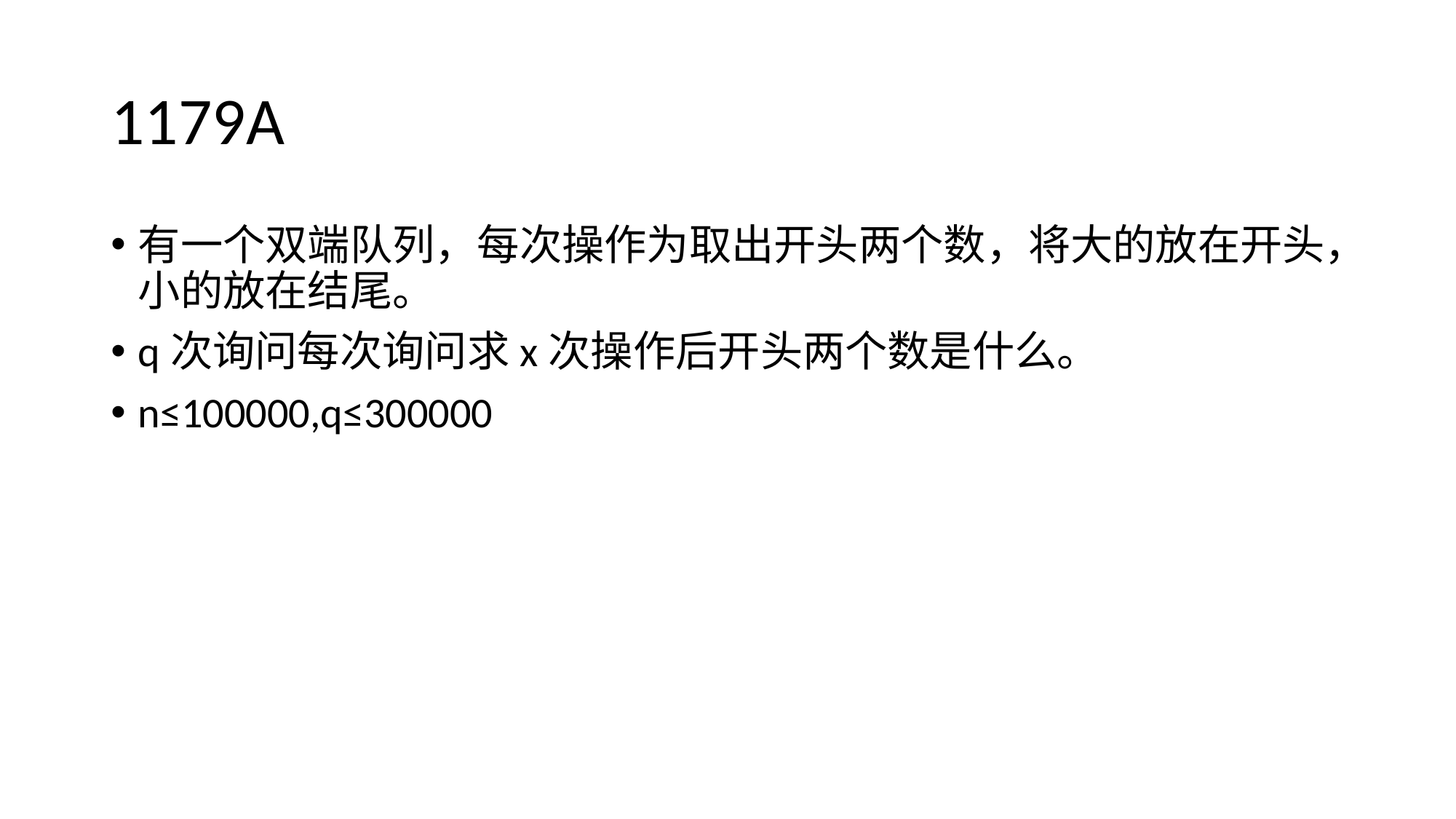

# 1179A
有一个双端队列，每次操作为取出开头两个数，将大的放在开头，小的放在结尾。
q次询问每次询问求x次操作后开头两个数是什么。
n≤100000,q≤300000